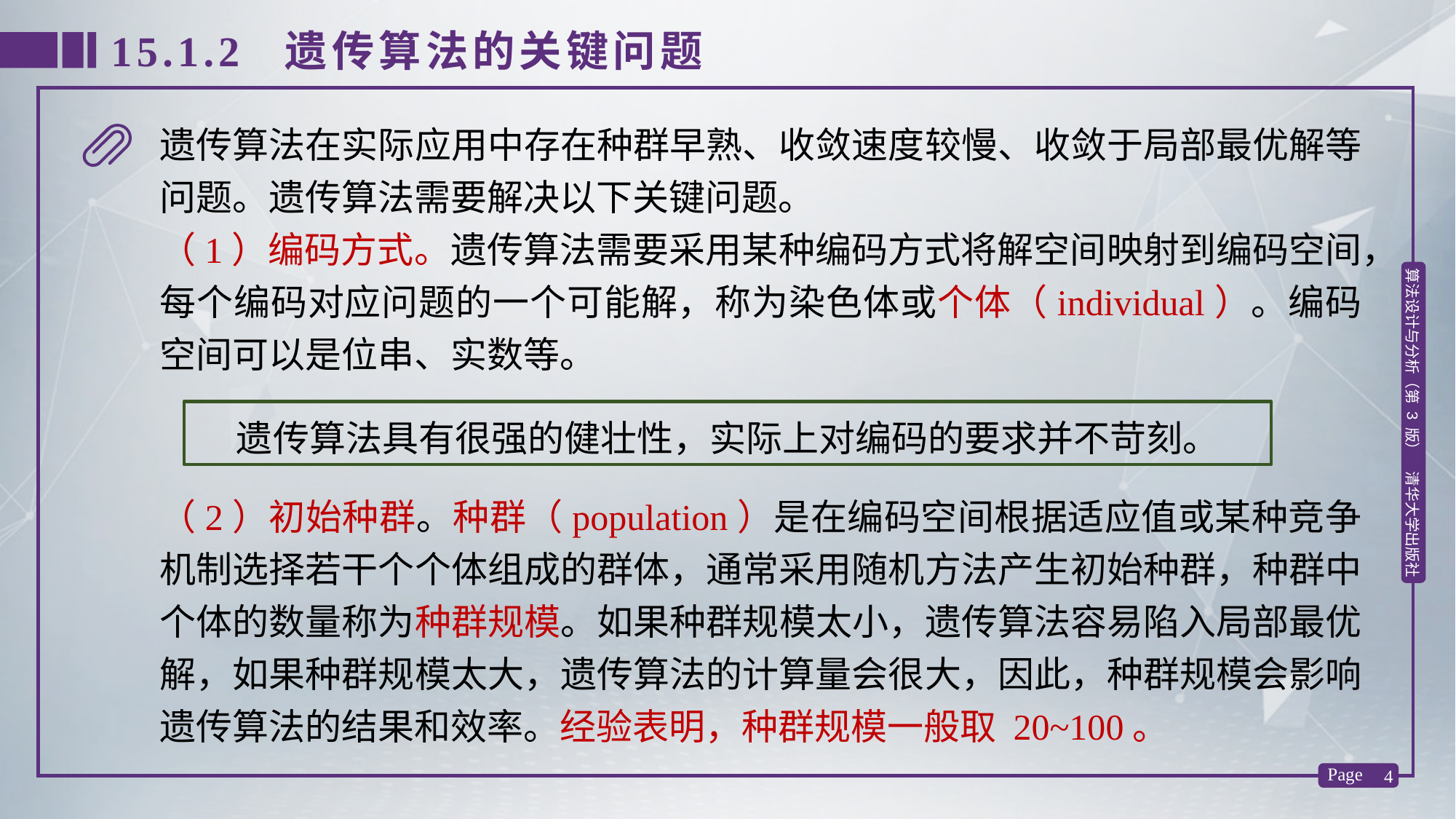

15.1.2  遗传算法的关键问题
遗传算法在实际应用中存在种群早熟、收敛速度较慢、收敛于局部最优解等问题。遗传算法需要解决以下关键问题。
（1）编码方式。遗传算法需要采用某种编码方式将解空间映射到编码空间，每个编码对应问题的一个可能解，称为染色体或个体（individual）。编码空间可以是位串、实数等。

遗传算法具有很强的健壮性，实际上对编码的要求并不苛刻。
（2）初始种群。种群（population）是在编码空间根据适应值或某种竞争机制选择若干个个体组成的群体，通常采用随机方法产生初始种群，种群中个体的数量称为种群规模。如果种群规模太小，遗传算法容易陷入局部最优解，如果种群规模太大，遗传算法的计算量会很大，因此，种群规模会影响遗传算法的结果和效率。经验表明，种群规模一般取 20~100。